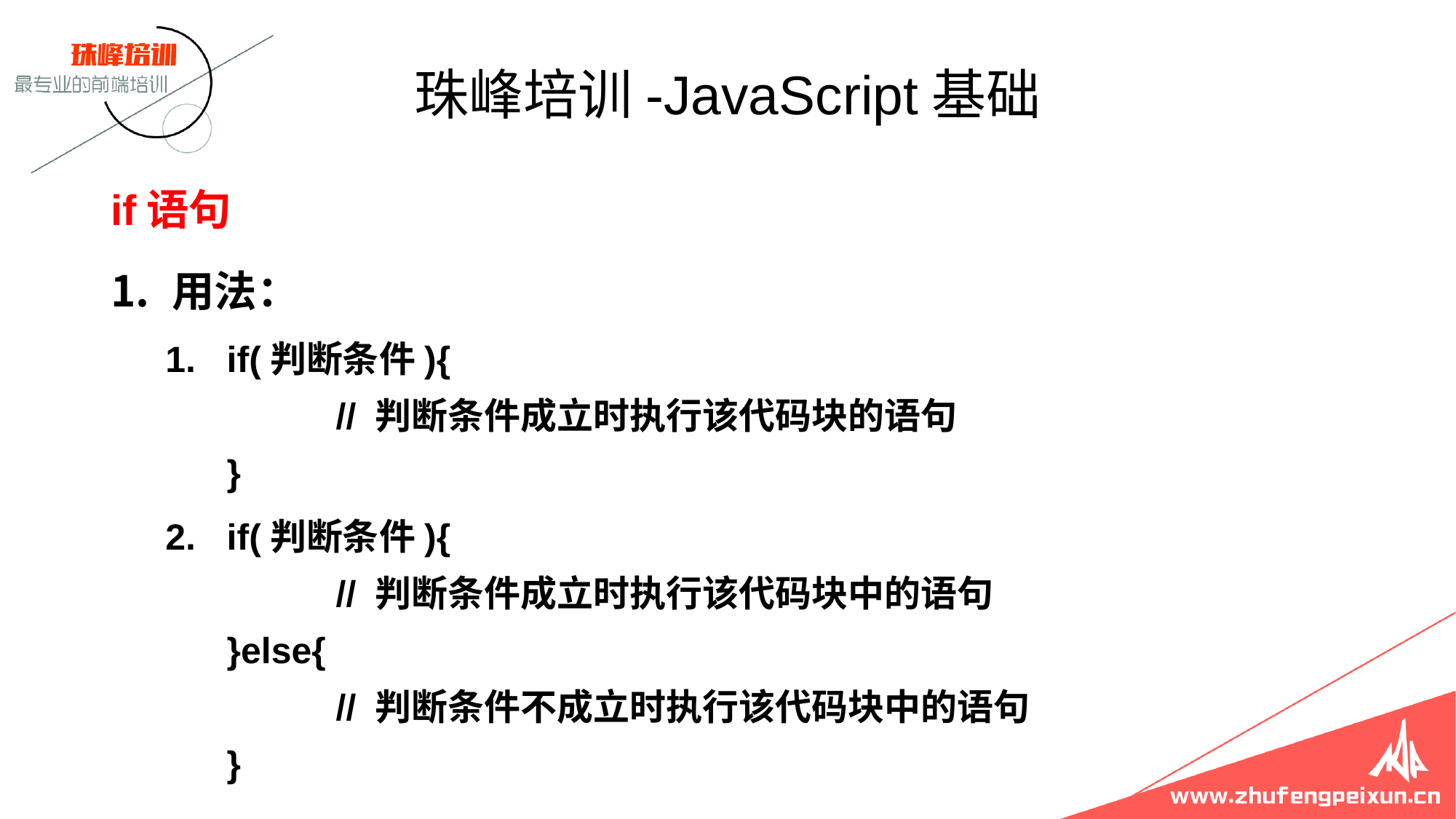

# 珠峰培训-JavaScript基础
if语句
用法：
if(判断条件){
	// 判断条件成立时执行该代码块的语句
}
if(判断条件){
	// 判断条件成立时执行该代码块中的语句
}else{
	// 判断条件不成立时执行该代码块中的语句
}